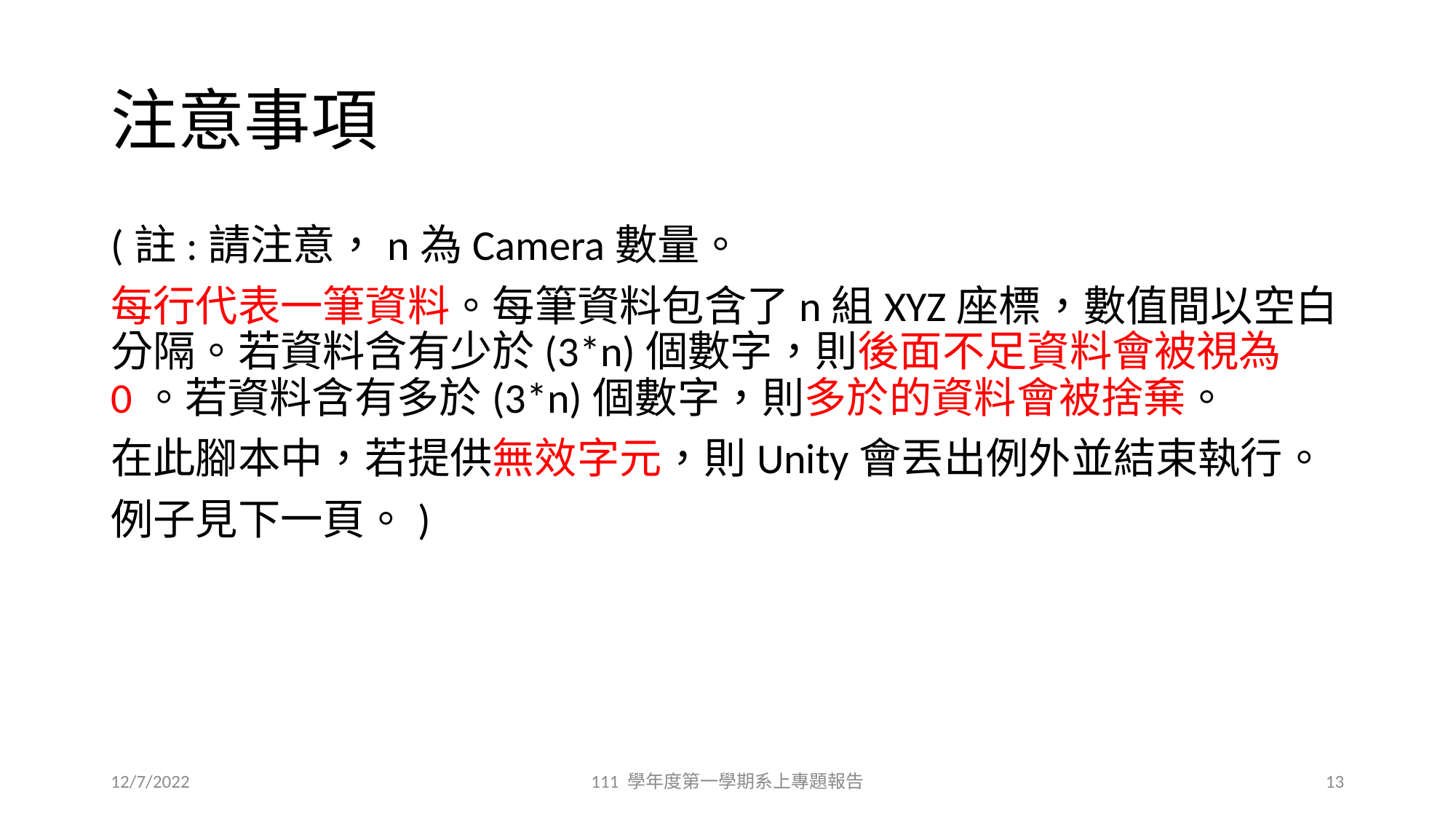

# 注意事項
(註:請注意，n為Camera數量。
每行代表一筆資料。每筆資料包含了n組XYZ座標，數值間以空白分隔。若資料含有少於(3*n)個數字，則後面不足資料會被視為0。若資料含有多於(3*n)個數字，則多於的資料會被捨棄。
在此腳本中，若提供無效字元，則Unity會丟出例外並結束執行。
例子見下一頁。)

12/7/2022
111 學年度第一學期系上專題報告
13